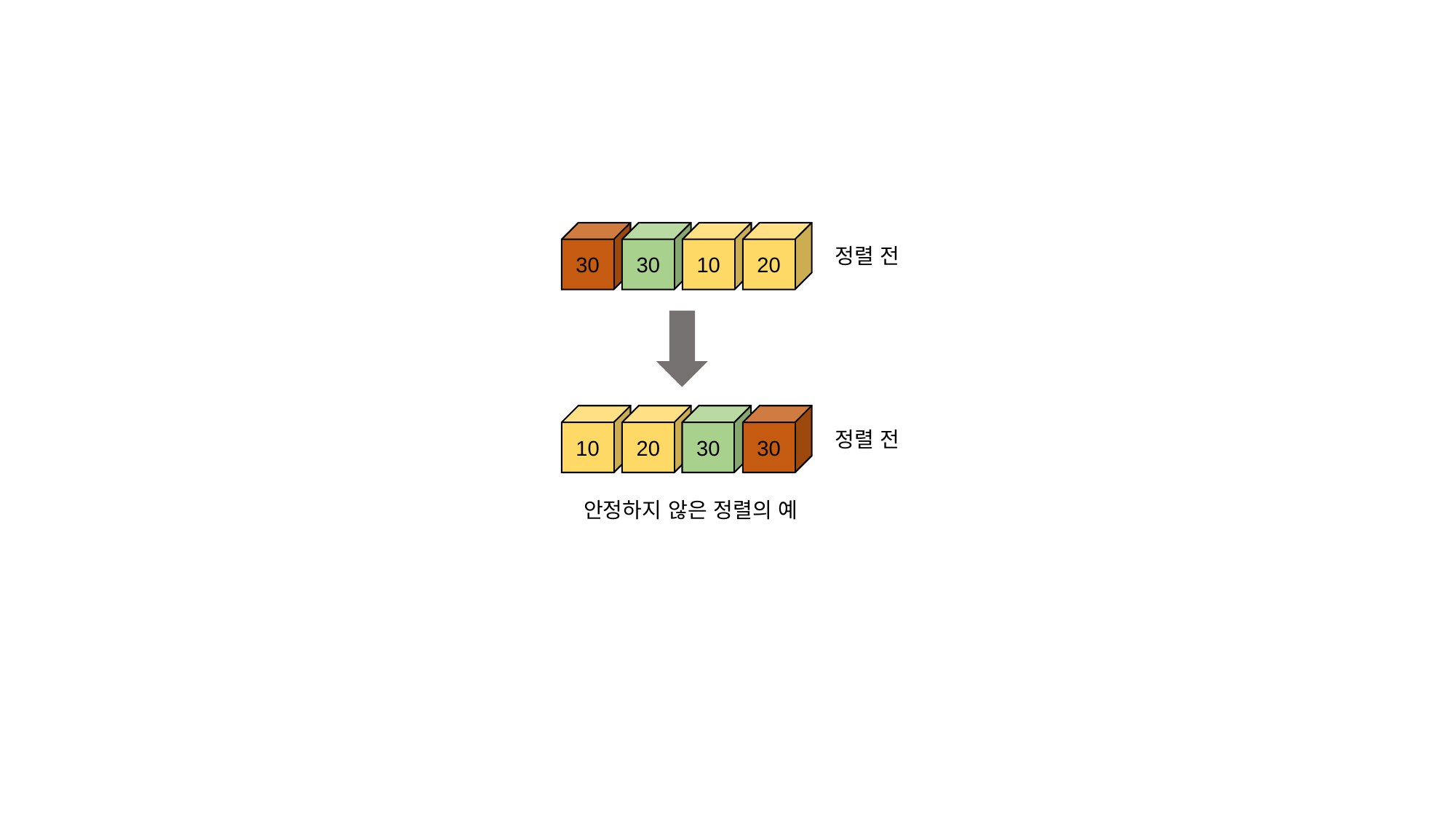

30
30
10
20
정렬 전

10
20
30
30
정렬 전
안정하지 않은 정렬의 예